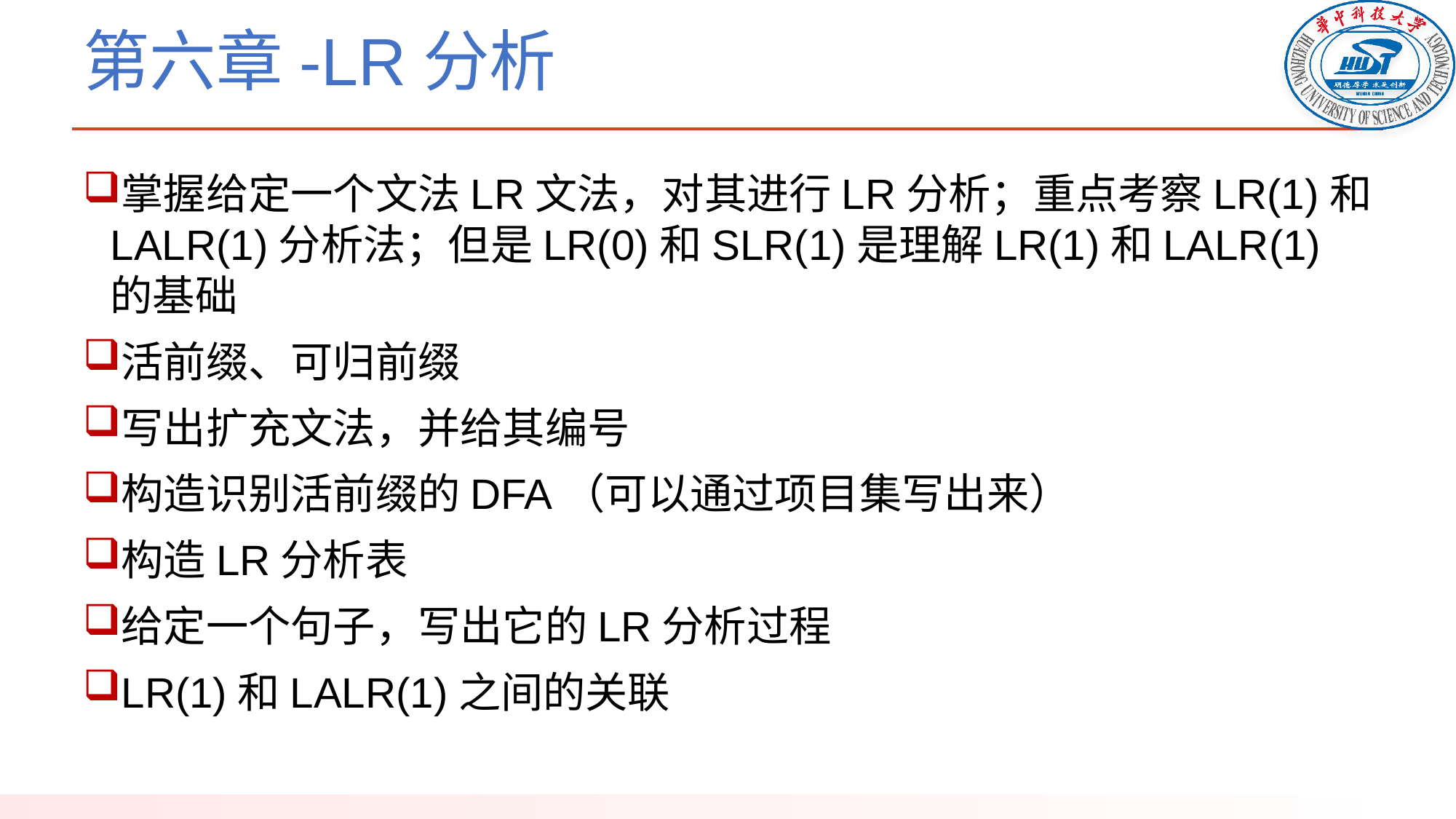

# 第六章-LR分析
掌握给定一个文法LR文法，对其进行LR分析；重点考察LR(1)和LALR(1)分析法；但是LR(0)和SLR(1)是理解LR(1)和LALR(1)的基础
活前缀、可归前缀
写出扩充文法，并给其编号
构造识别活前缀的DFA（可以通过项目集写出来）
构造LR分析表
给定一个句子，写出它的LR分析过程
LR(1)和LALR(1)之间的关联